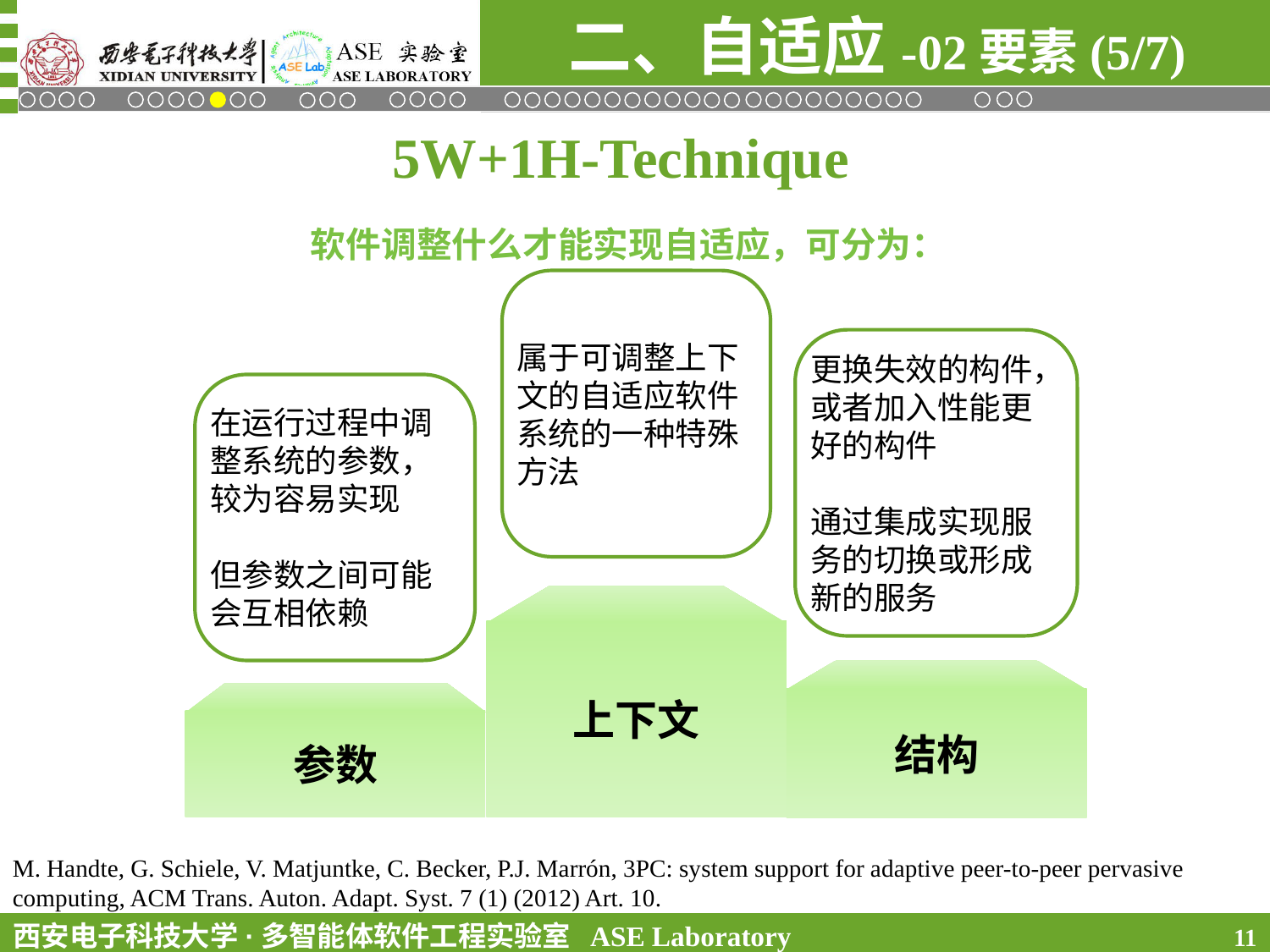

二、自适应-02要素(5/7)

5W+1H-Technique
软件调整什么才能实现自适应，可分为：
属于可调整上下文的自适应软件系统的一种特殊方法
更换失效的构件，或者加入性能更好的构件

通过集成实现服务的切换或形成新的服务
在运行过程中调整系统的参数，较为容易实现

但参数之间可能会互相依赖

上下文

结构

参数
M. Handte, G. Schiele, V. Matjuntke, C. Becker, P.J. Marrón, 3PC: system support for adaptive peer-to-peer pervasive computing, ACM Trans. Auton. Adapt. Syst. 7 (1) (2012) Art. 10.
11